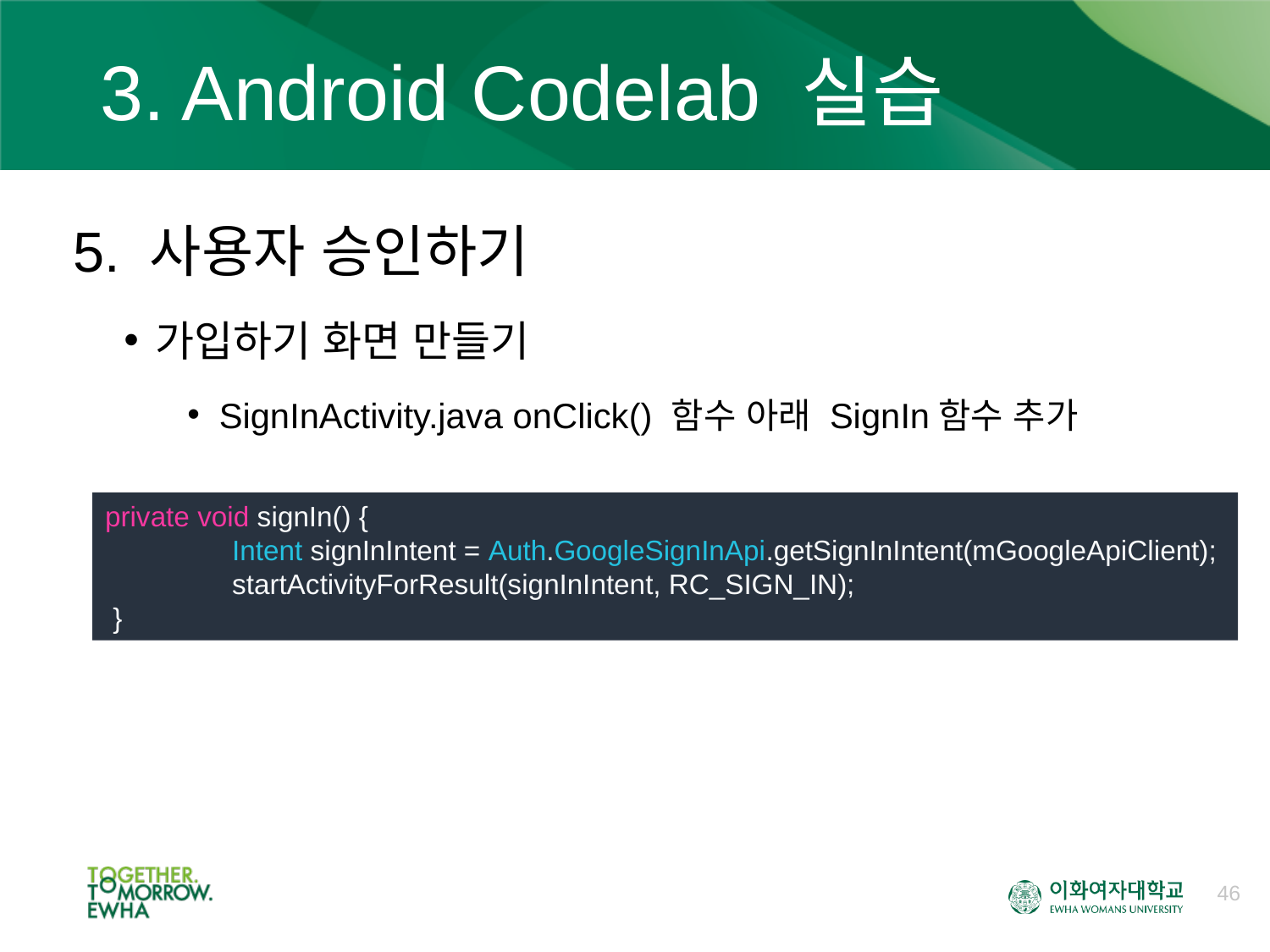

# 3. Android Codelab 실습
5. 사용자 승인하기
가입하기 화면 만들기
SignInActivity.java onClick() 함수 아래 SignIn함수 추가
private void signIn() {
	Intent signInIntent = Auth.GoogleSignInApi.getSignInIntent(mGoogleApiClient);
	startActivityForResult(signInIntent, RC_SIGN_IN);
 }
46